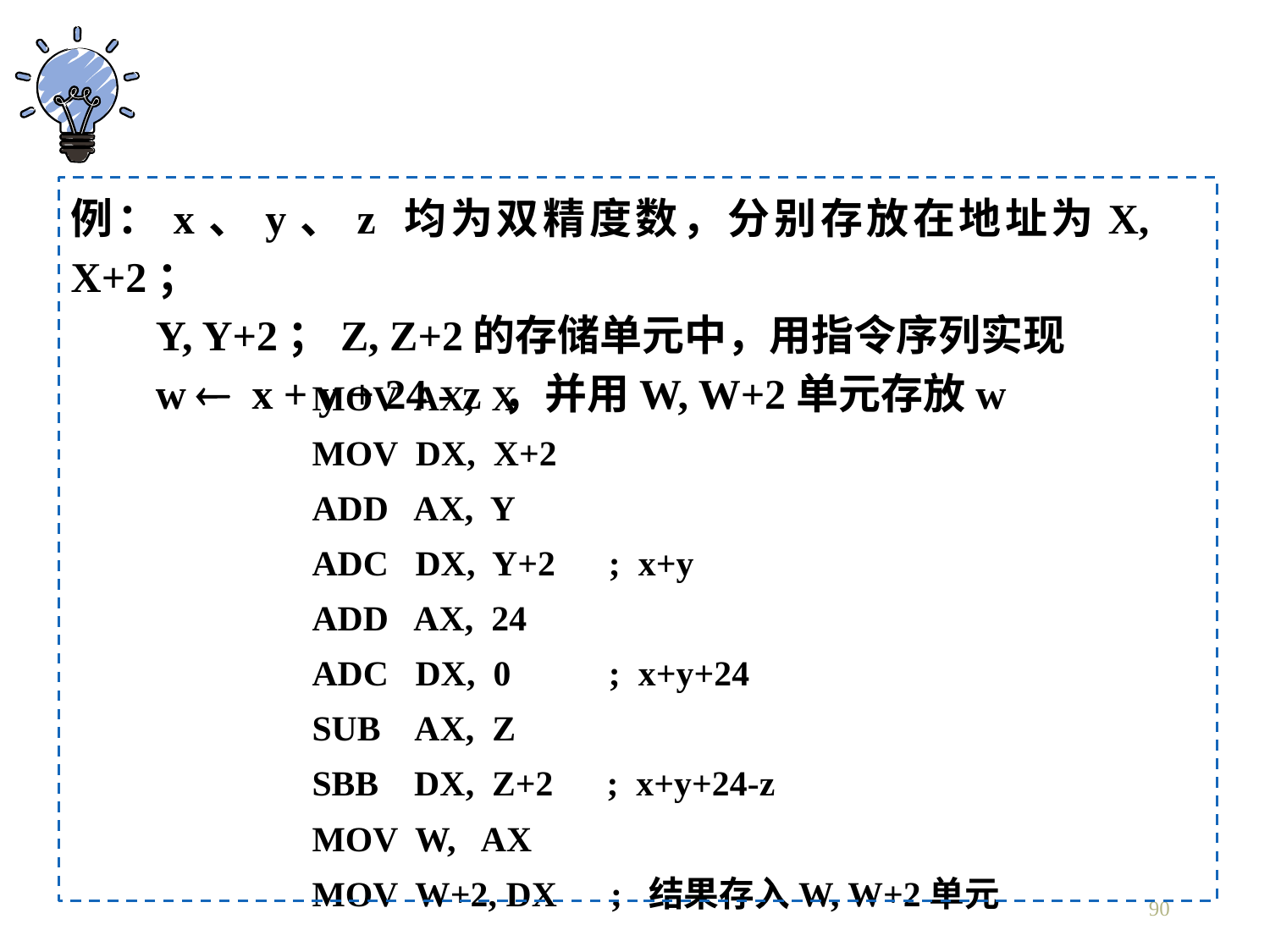

例：x、y、z 均为双精度数，分别存放在地址为X, X+2；
        Y, Y+2；Z, Z+2的存储单元中，用指令序列实现
        w ←  x + y + 24 - z ，并用W, W+2单元存放w

MOV  AX,  X
MOV  DX,  X+2
ADD   AX,  Y
ADC   DX,  Y+2      ;  x+y
ADD   AX,  24
ADC   DX,  0           ;  x+y+24
SUB    AX,  Z
SBB    DX,  Z+2      ;  x+y+24-z
MOV  W,   AX
MOV  W+2, DX      ;  结果存入W, W+2单元
90